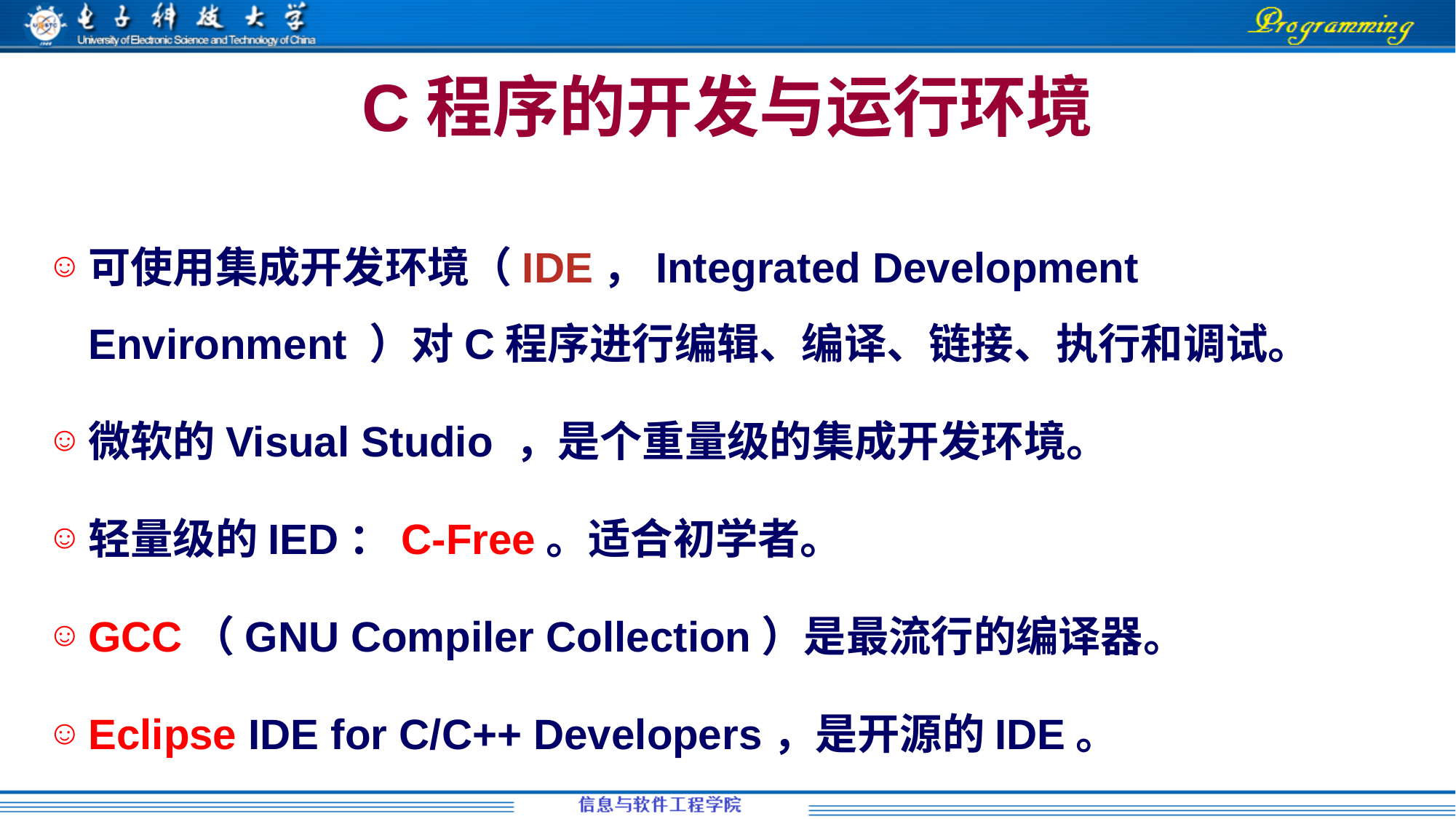

# C程序的开发与运行环境
可使用集成开发环境（IDE，Integrated Development Environment ）对C程序进行编辑、编译、链接、执行和调试。
微软的Visual Studio ，是个重量级的集成开发环境。
轻量级的IED：C-Free。适合初学者。
GCC（GNU Compiler Collection）是最流行的编译器。
Eclipse IDE for C/C++ Developers，是开源的IDE。